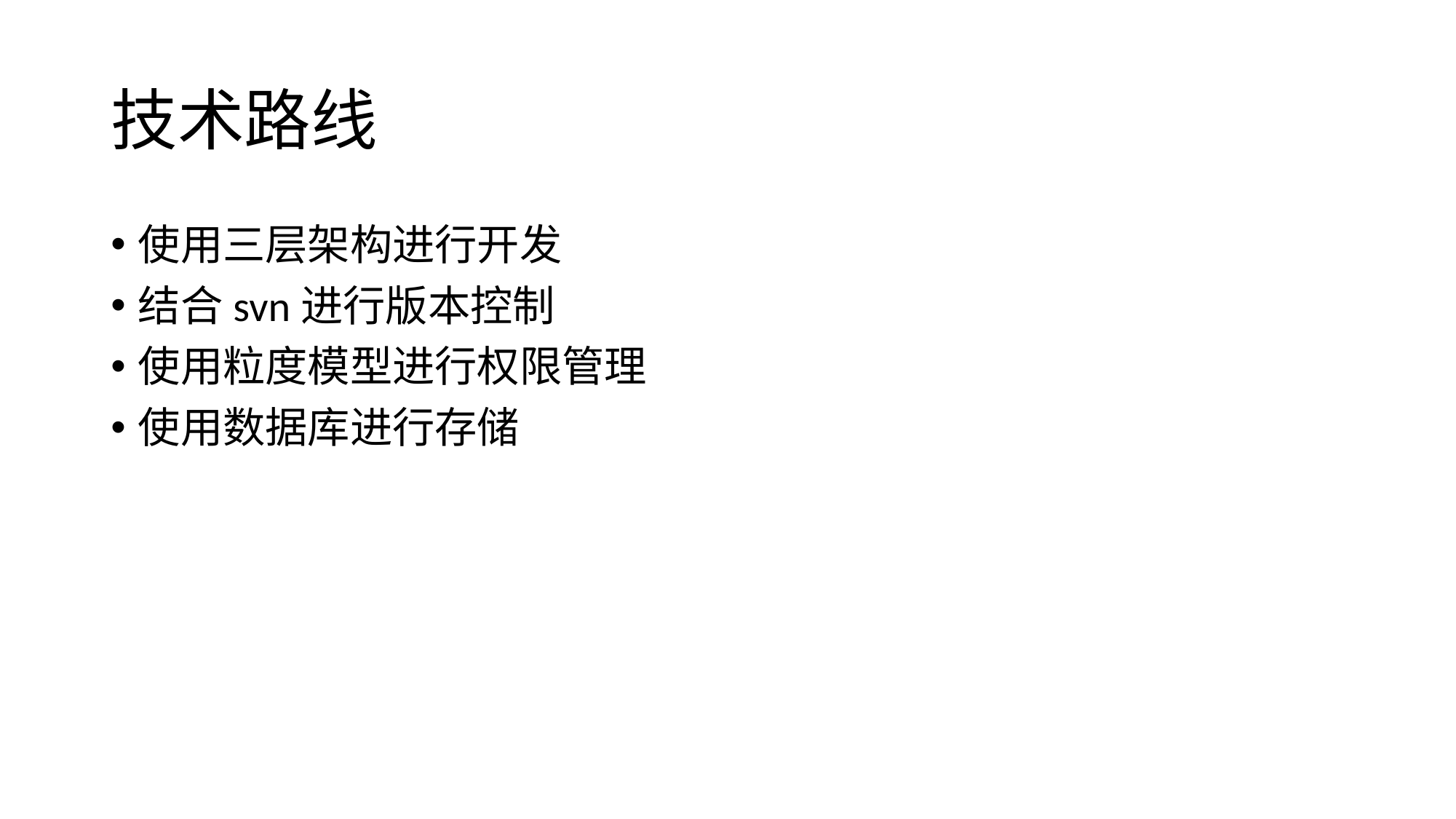

# 技术路线
使用三层架构进行开发
结合svn进行版本控制
使用粒度模型进行权限管理
使用数据库进行存储